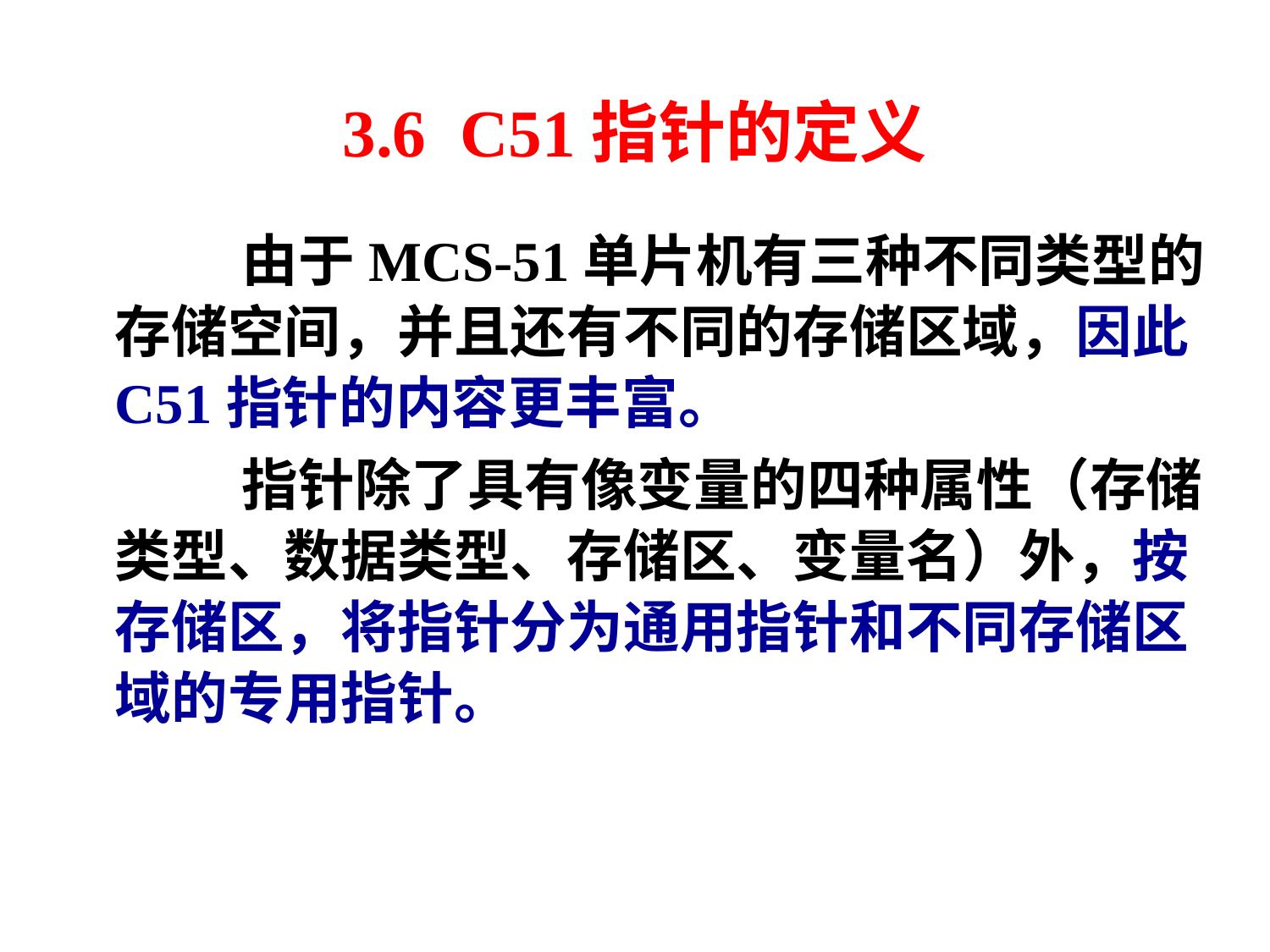

# 3.6  C51指针的定义
		由于MCS-51单片机有三种不同类型的存储空间，并且还有不同的存储区域，因此C51指针的内容更丰富。
		指针除了具有像变量的四种属性（存储类型、数据类型、存储区、变量名）外，按存储区，将指针分为通用指针和不同存储区域的专用指针。